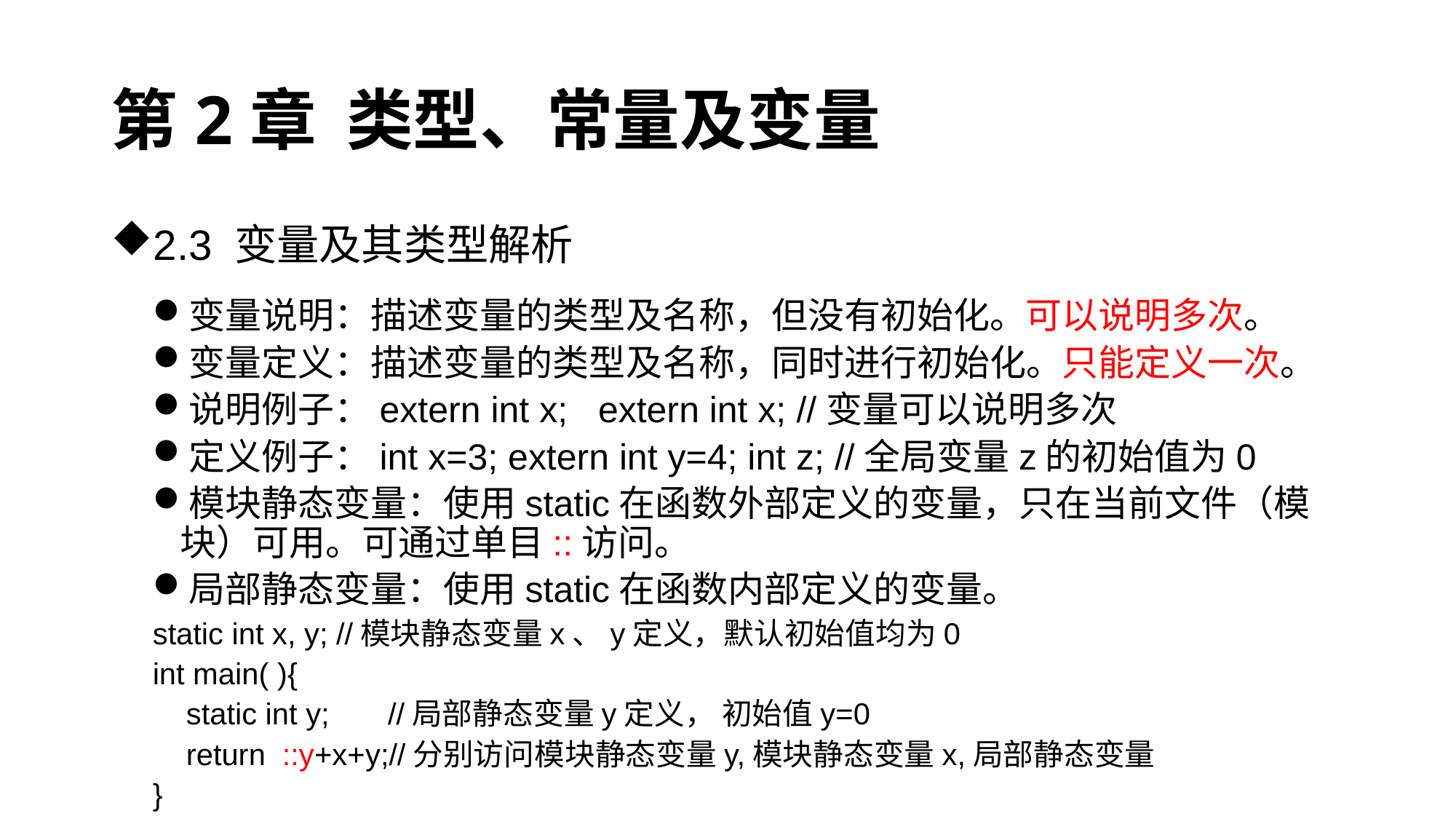

# 第2章  类型、常量及变量
2.3 变量及其类型解析
变量说明：描述变量的类型及名称，但没有初始化。可以说明多次。
变量定义：描述变量的类型及名称，同时进行初始化。只能定义一次。
说明例子：extern int x;   extern int x; //变量可以说明多次
定义例子：int x=3; extern int y=4; int z; //全局变量z的初始值为0
模块静态变量：使用static在函数外部定义的变量，只在当前文件（模块）可用。可通过单目::访问。
局部静态变量：使用static在函数内部定义的变量。
static int x, y; //模块静态变量x、y定义，默认初始值均为0
int main( ){
    static int y;       //局部静态变量y定义， 初始值y=0
    return  ::y+x+y;//分别访问模块静态变量y,模块静态变量x,局部静态变量
}